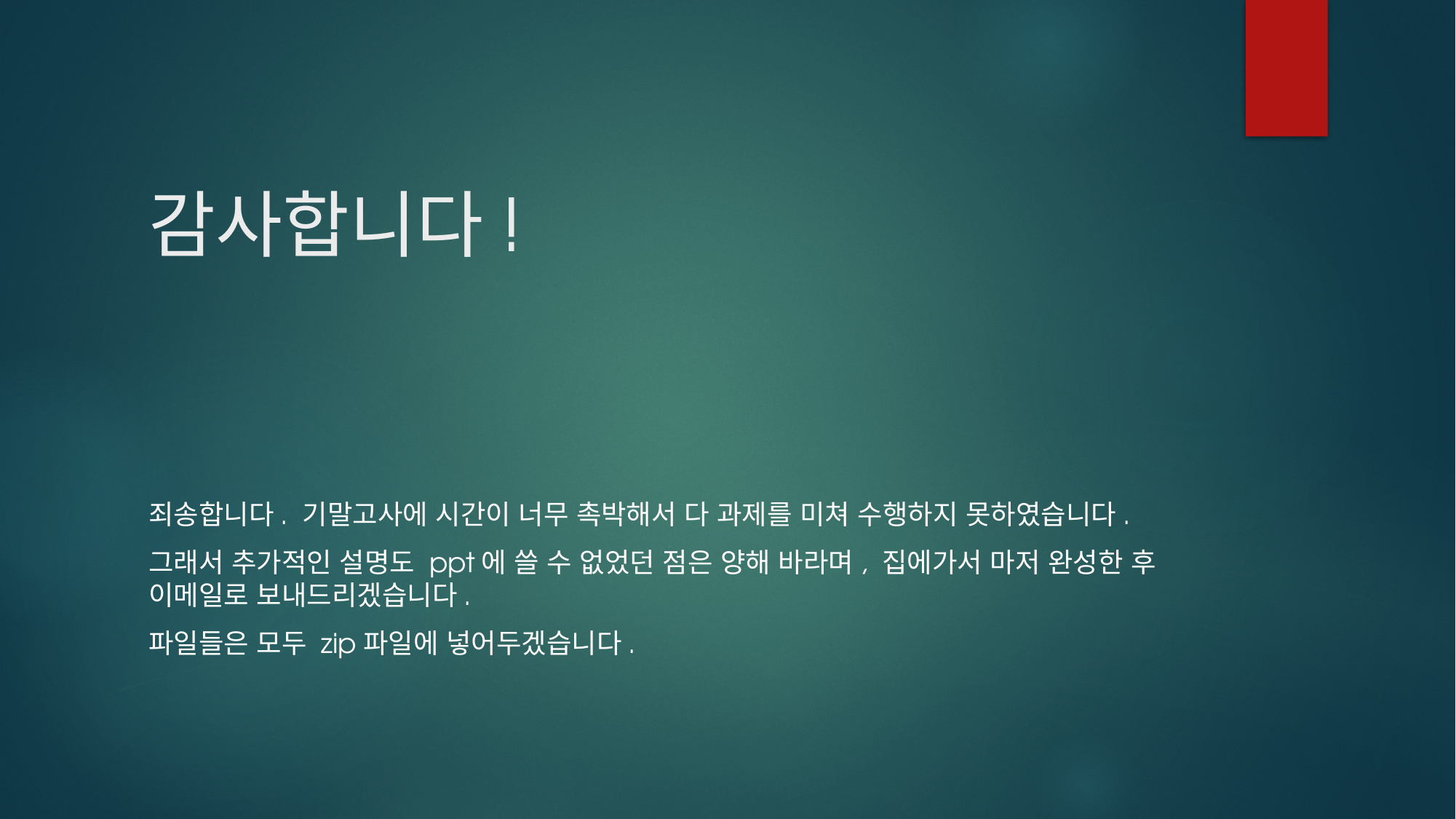

# 감사합니다!
죄송합니다. 기말고사에 시간이 너무 촉박해서 다 과제를 미쳐 수행하지 못하였습니다.
그래서 추가적인 설명도 ppt에 쓸 수 없었던 점은 양해 바라며, 집에가서 마저 완성한 후 이메일로 보내드리겠습니다.
파일들은 모두 zip파일에 넣어두겠습니다.